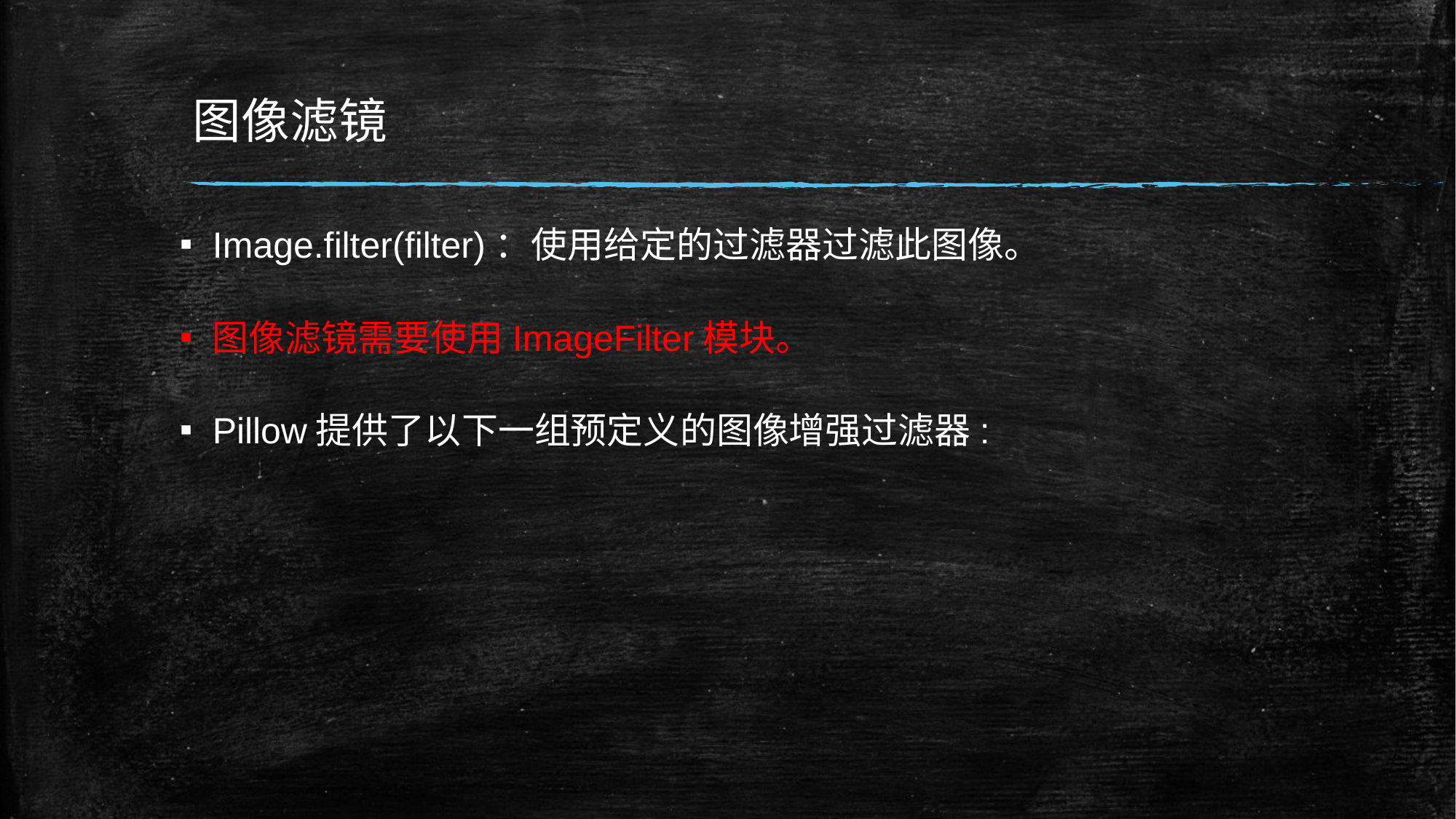

# 图像滤镜
Image.filter(filter)：使用给定的过滤器过滤此图像。
图像滤镜需要使用ImageFilter模块。
Pillow提供了以下一组预定义的图像增强过滤器: